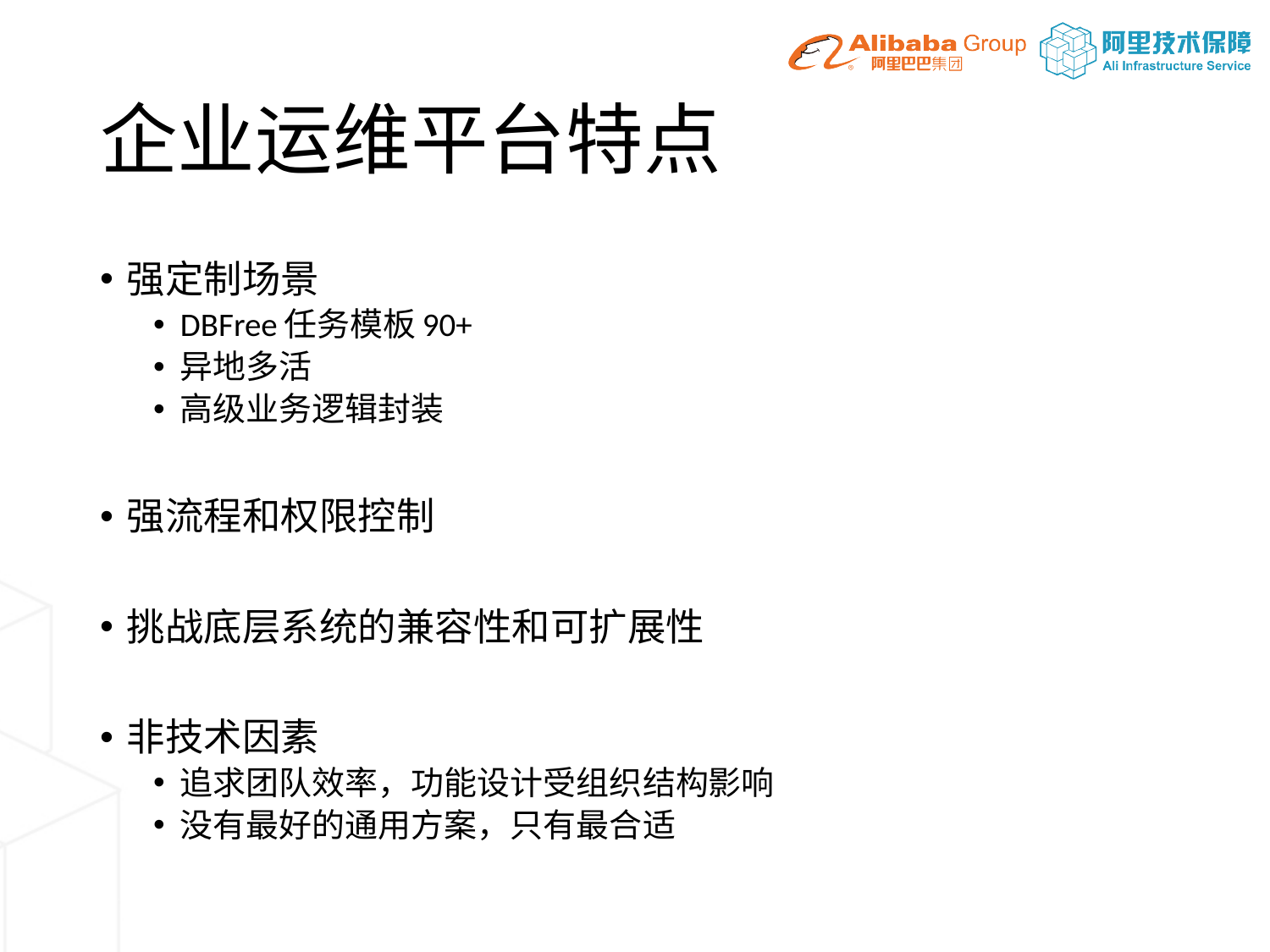

# 企业运维平台特点
强定制场景
DBFree任务模板90+
异地多活
高级业务逻辑封装

强流程和权限控制

挑战底层系统的兼容性和可扩展性

非技术因素
追求团队效率，功能设计受组织结构影响
没有最好的通用方案，只有最合适